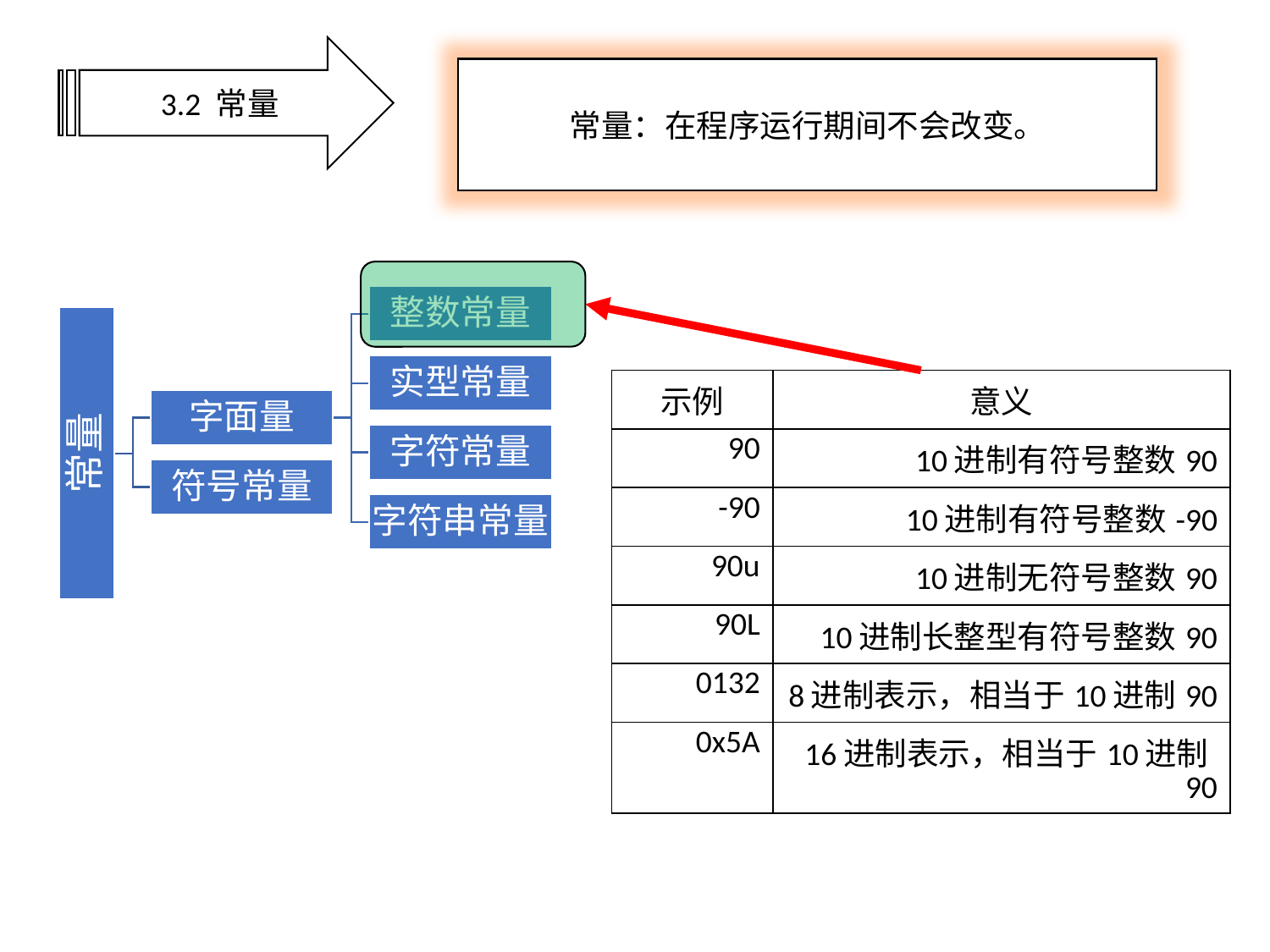

3.2 常量
常量：在程序运行期间不会改变。

常量
字面量
整数常量
实型常量
字符常量
字符串常量
符号常量

| 示例 | 意义 |
| --- | --- |
| 90 | 10进制有符号整数90 |
| -90 | 10进制有符号整数-90 |
| 90u | 10进制无符号整数90 |
| 90L | 10进制长整型有符号整数90 |
| 0132 | 8进制表示，相当于10进制90 |
| 0x5A | 16进制表示，相当于10进制90 |